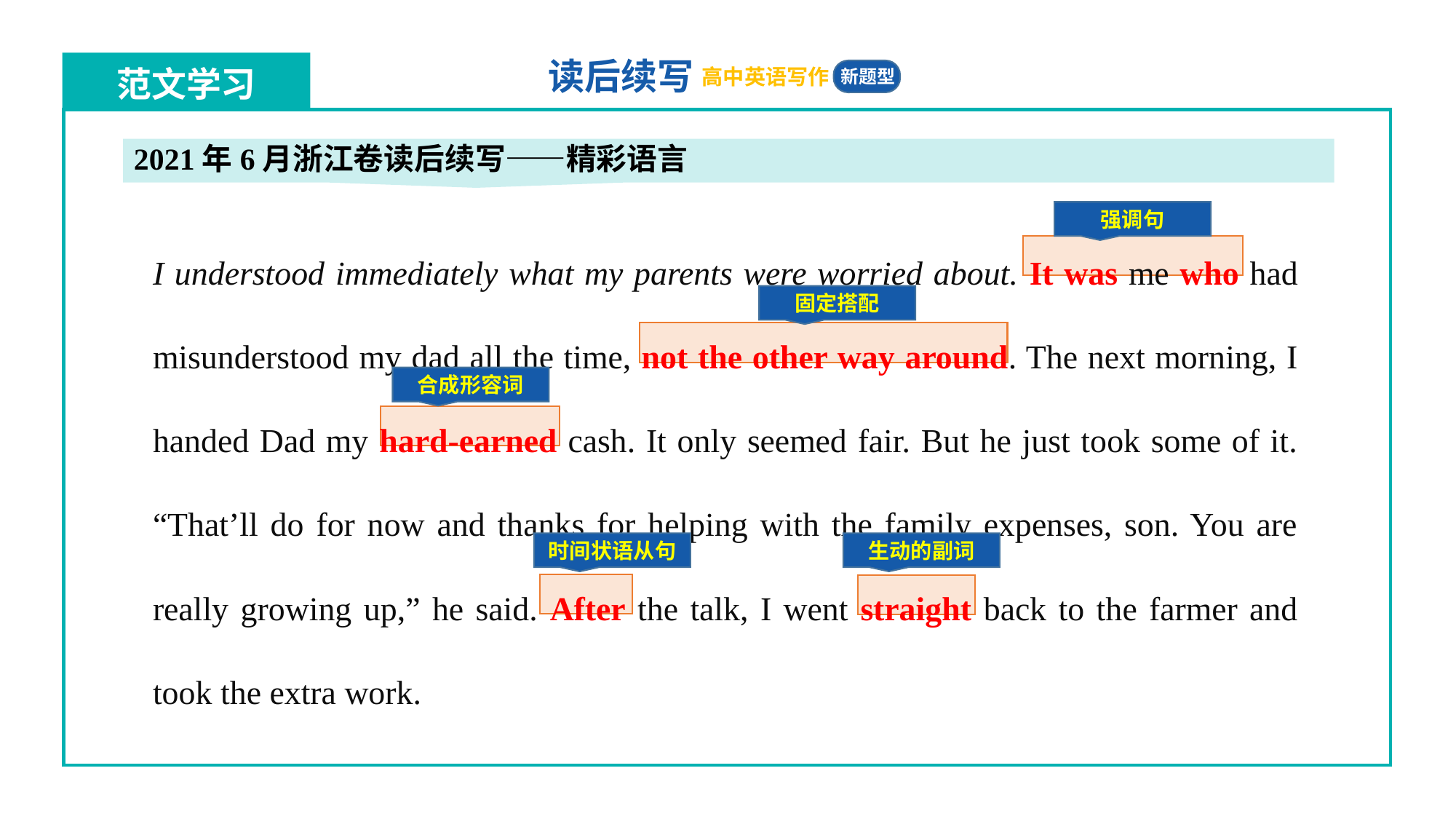

2021年6月浙江卷读后续写——精彩语言
I understood immediately what my parents were worried about. It was me who had misunderstood my dad all the time, not the other way around. The next morning, I handed Dad my hard-earned cash. It only seemed fair. But he just took some of it. “That’ll do for now and thanks for helping with the family expenses, son. You are really growing up,” he said. After the talk, I went straight back to the farmer and took the extra work.
强调句

固定搭配

合成形容词

时间状语从句
生动的副词